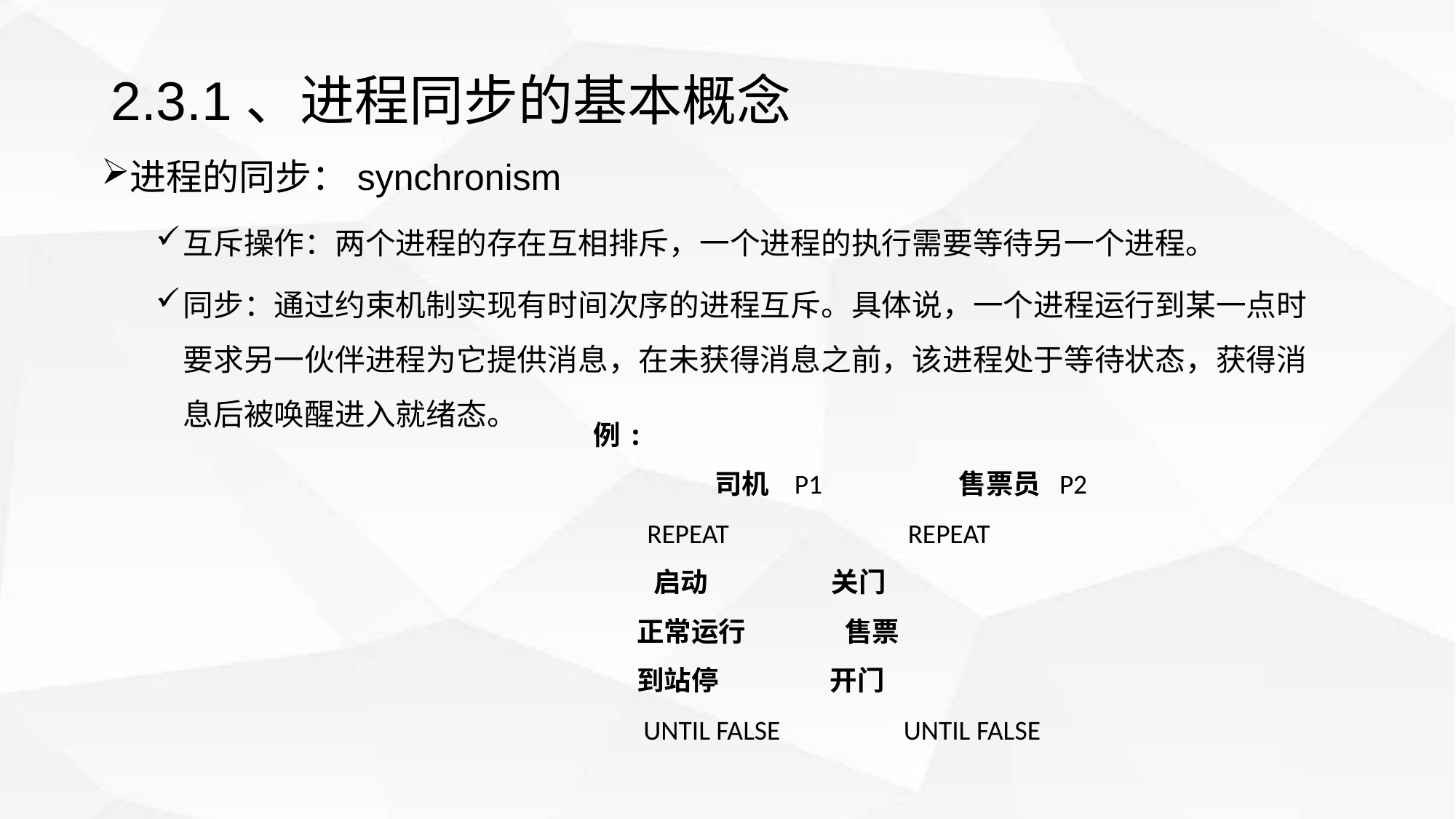

# 2.3.1、进程同步的基本概念
进程的同步：synchronism
互斥操作：两个进程的存在互相排斥，一个进程的执行需要等待另一个进程。
同步：通过约束机制实现有时间次序的进程互斥。具体说，一个进程运行到某一点时要求另一伙伴进程为它提供消息，在未获得消息之前，该进程处于等待状态，获得消息后被唤醒进入就绪态。
例:
       司机   P1                 售票员  P2
       REPEAT                             REPEAT
       启动                    关门
       正常运行                售票
       到站停                  开门
       UNTIL FALSE                    UNTIL FALSE